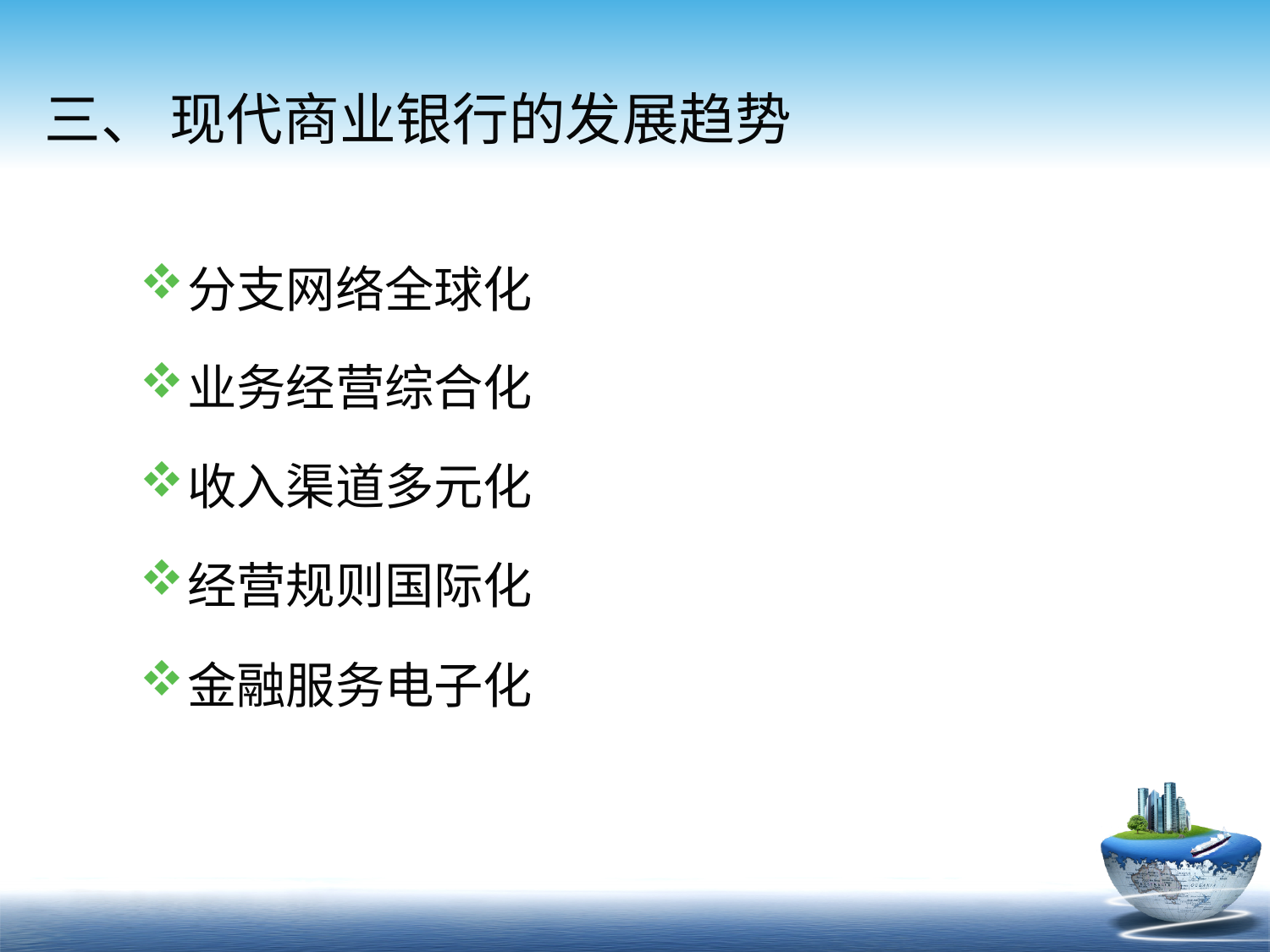

# 三、 现代商业银行的发展趋势
分支网络全球化
业务经营综合化
收入渠道多元化
经营规则国际化
金融服务电子化